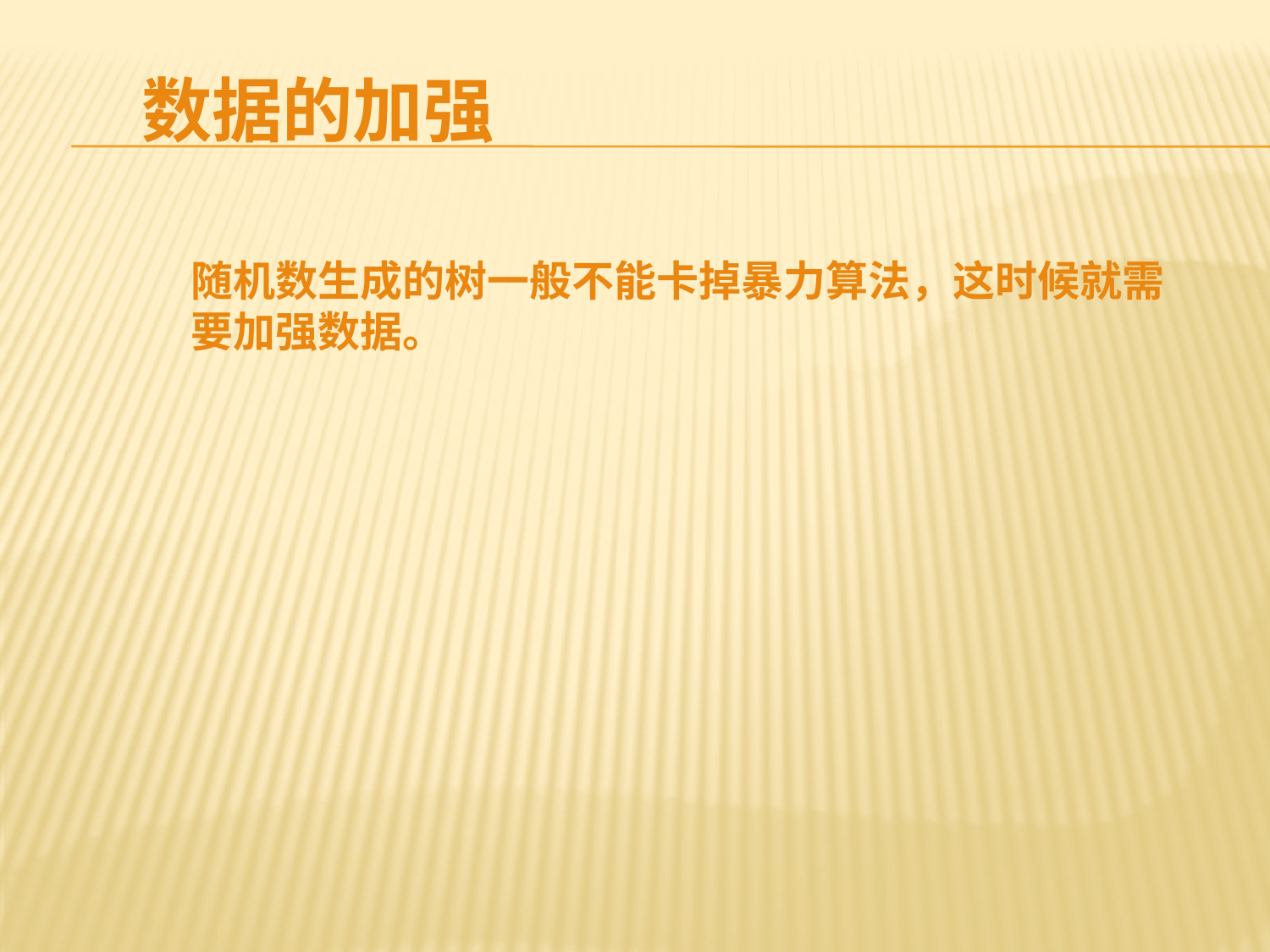

数据的加强
随机数生成的树一般不能卡掉暴力算法，这时候就需要加强数据。